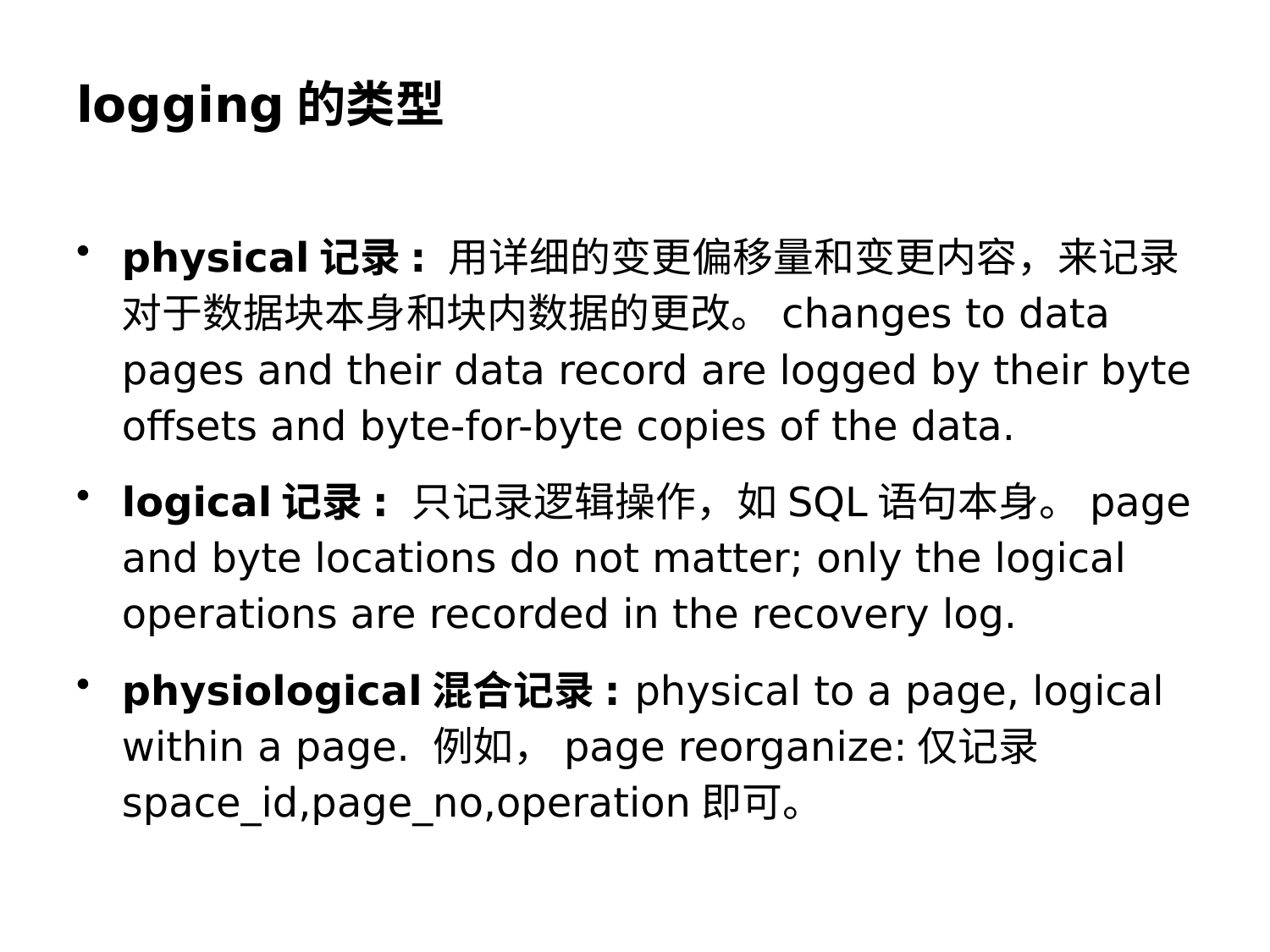

# logging的类型
physical记录: 用详细的变更偏移量和变更内容，来记录对于数据块本身和块内数据的更改。changes to data pages and their data record are logged by their byte offsets and byte-for-byte copies of the data.
logical记录: 只记录逻辑操作，如SQL语句本身。page and byte locations do not matter; only the logical operations are recorded in the recovery log.
physiological混合记录: physical to a page, logical within a page. 例如，page reorganize:仅记录space_id,page_no,operation即可。